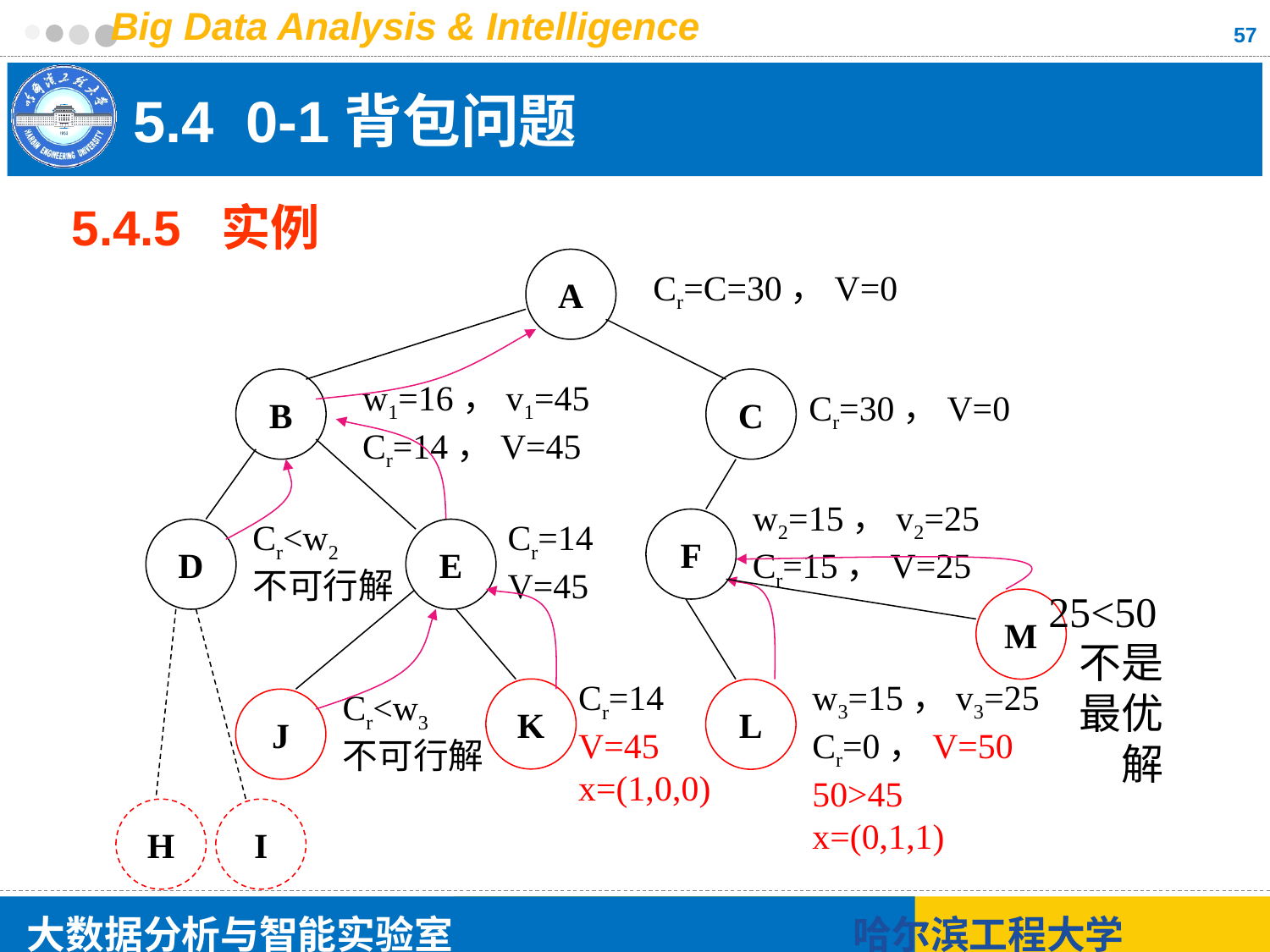

57
# 5.4  0-1背包问题
5.4.5  实例
A
Cr=C=30，V=0

B
w1=16，v1=45
Cr=14，V=45

C
Cr=30，V=0

Cr=14
V=45
E

Cr<w2
不可行解
D

w2=15，v2=25
Cr=15，V=25
F

25<50
不是
最优
解
M

Cr<w3
不可行解
J

w3=15，v3=25
Cr=0，V=50
50>45
x=(0,1,1)
L

H
I

Cr=14
V=45
x=(1,0,0)
K